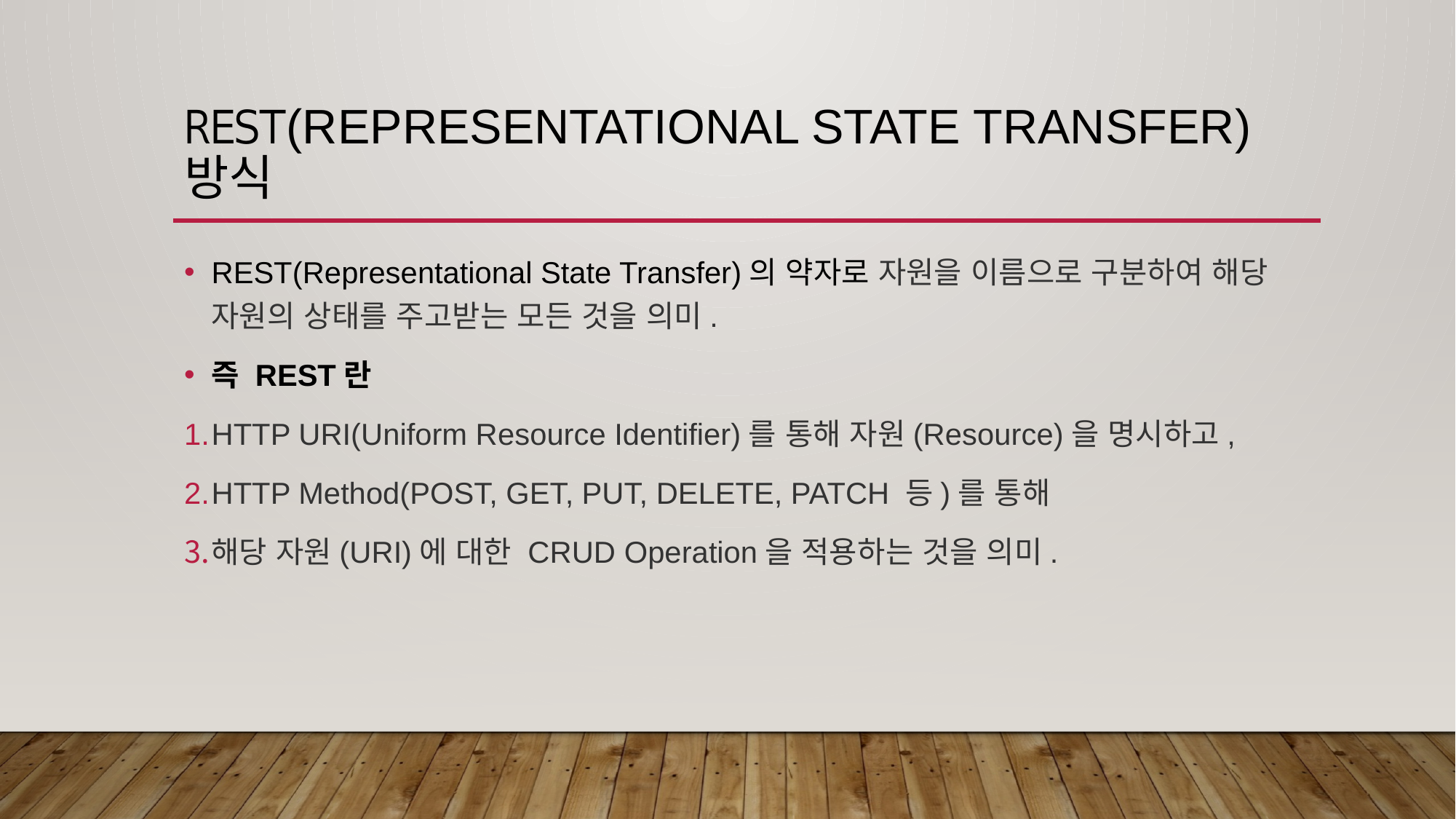

# Rest(Representational State Transfer) 방식
REST(Representational State Transfer)의 약자로 자원을 이름으로 구분하여 해당 자원의 상태를 주고받는 모든 것을 의미.
즉 REST란
HTTP URI(Uniform Resource Identifier)를 통해 자원(Resource)을 명시하고,
HTTP Method(POST, GET, PUT, DELETE, PATCH 등)를 통해
해당 자원(URI)에 대한 CRUD Operation을 적용하는 것을 의미.